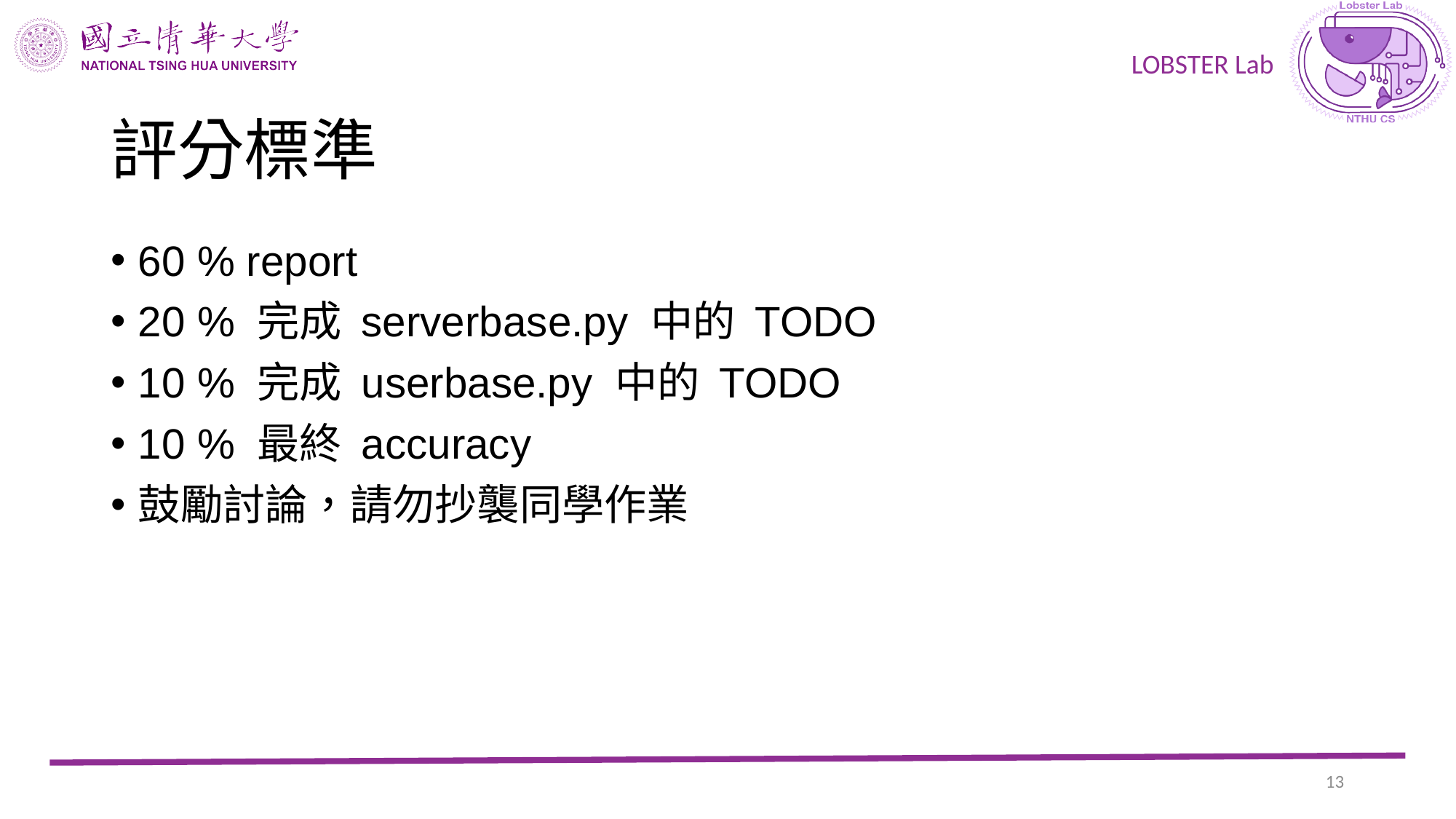

# 評分標準
60 % report
20 % 完成 serverbase.py 中的 TODO
10 % 完成 userbase.py 中的 TODO
10 % 最終 accuracy
鼓勵討論，請勿抄襲同學作業
13